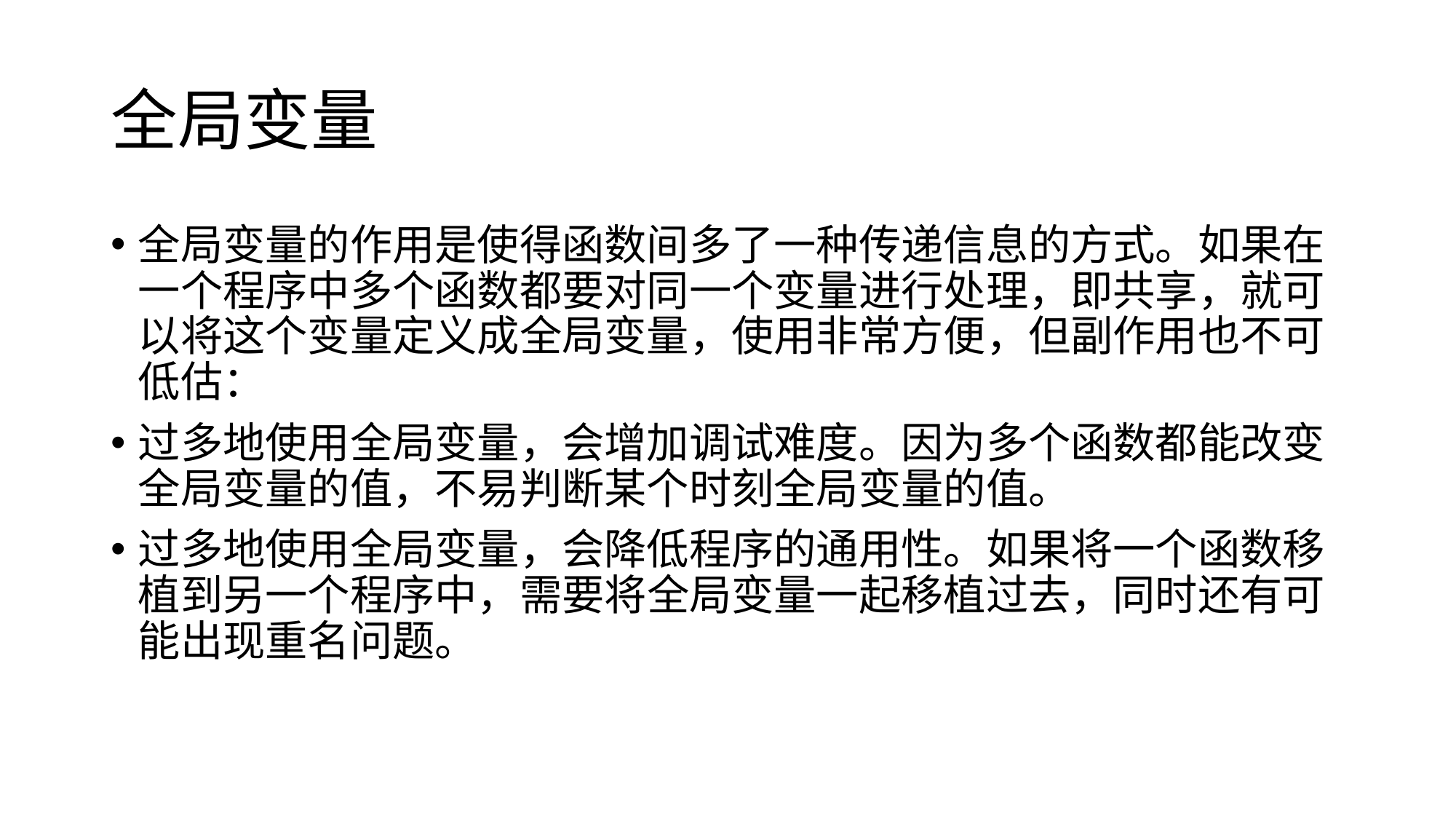

# 全局变量
全局变量的作用是使得函数间多了一种传递信息的方式。如果在一个程序中多个函数都要对同一个变量进行处理，即共享，就可以将这个变量定义成全局变量，使用非常方便，但副作用也不可低估：
过多地使用全局变量，会增加调试难度。因为多个函数都能改变全局变量的值，不易判断某个时刻全局变量的值。
过多地使用全局变量，会降低程序的通用性。如果将一个函数移植到另一个程序中，需要将全局变量一起移植过去，同时还有可能出现重名问题。